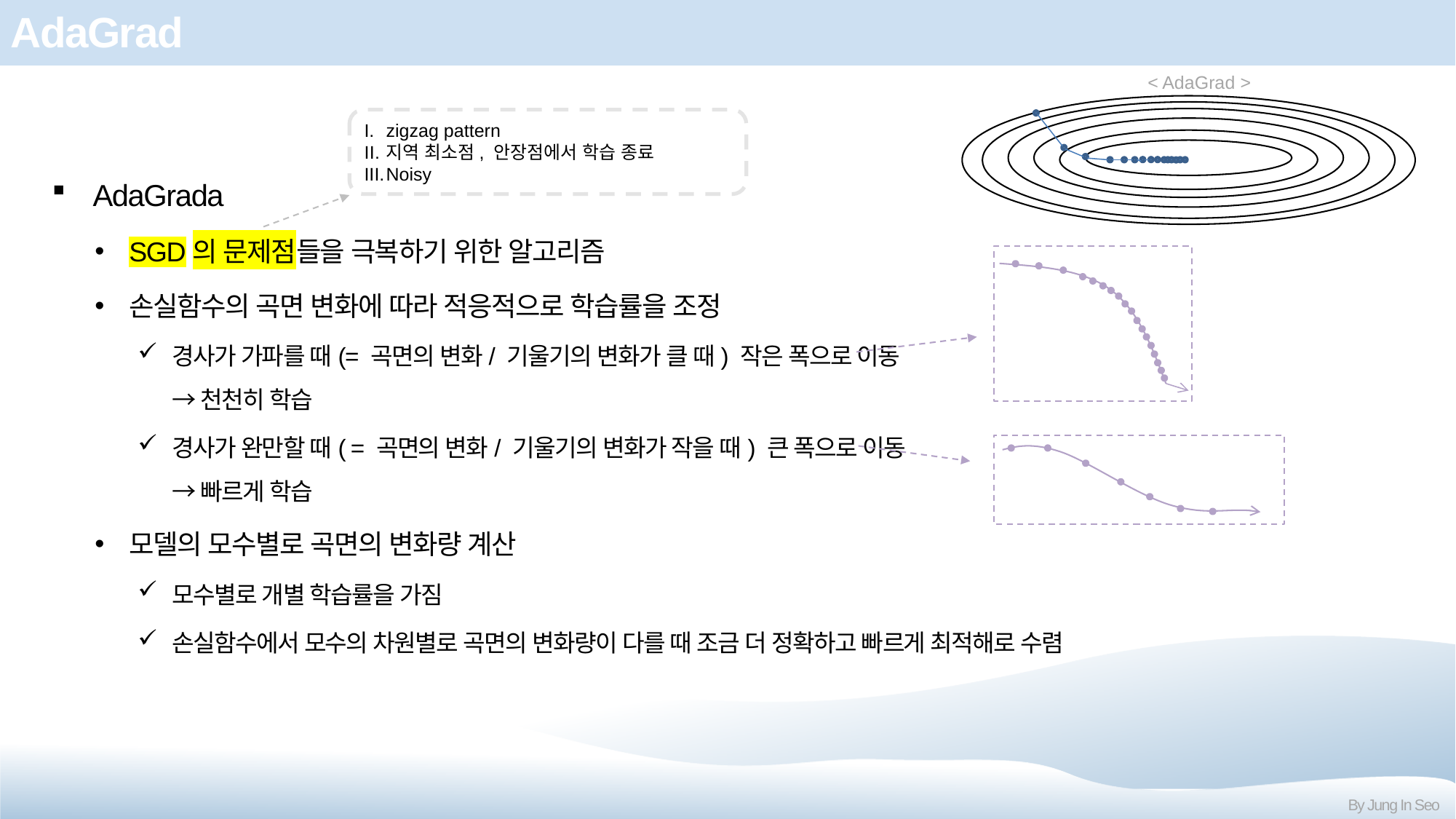

# AdaGrad
< AdaGrad >

zigzag pattern
지역 최소점, 안장점에서 학습 종료
Noisy
AdaGrada
SGD의 문제점들을 극복하기 위한 알고리즘
손실함수의 곡면 변화에 따라 적응적으로 학습률을 조정
경사가 가파를 때(= 곡면의 변화/ 기울기의 변화가 클 때) 작은 폭으로 이동
→ 천천히 학습
경사가 완만할 때( = 곡면의 변화/ 기울기의 변화가 작을 때) 큰 폭으로 이동
→ 빠르게 학습
모델의 모수별로 곡면의 변화량 계산
모수별로 개별 학습률을 가짐
손실함수에서 모수의 차원별로 곡면의 변화량이 다를 때 조금 더 정확하고 빠르게 최적해로 수렴